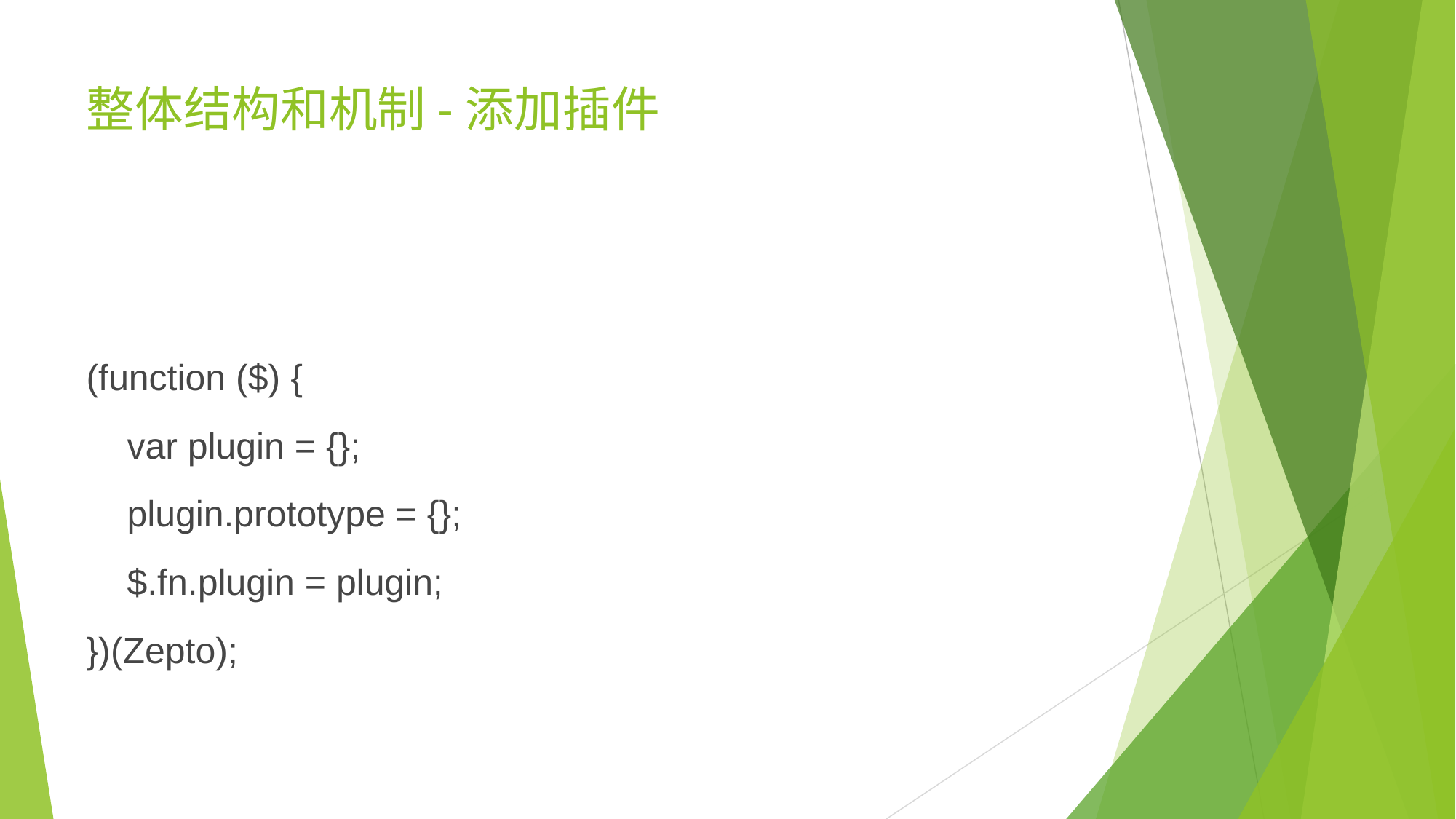

# 整体结构和机制-添加插件

(function ($) {
    var plugin = {};
    plugin.prototype = {};
    $.fn.plugin = plugin;
})(Zepto);